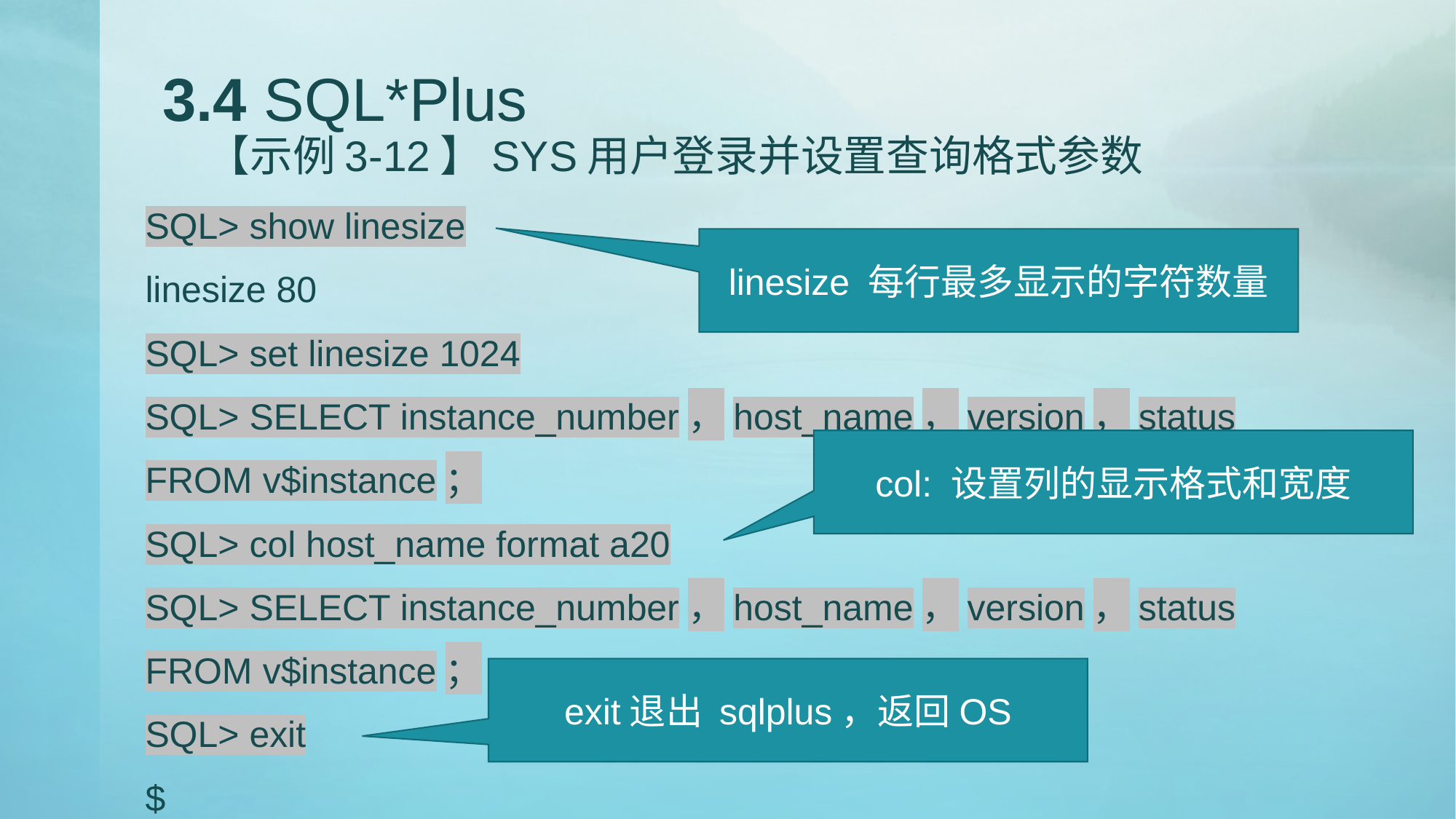

# 3.4 SQL*Plus 【示例3-12】SYS用户登录并设置查询格式参数
SQL> show linesize
linesize 80
SQL> set linesize 1024
SQL> SELECT instance_number，host_name，version，status
FROM v$instance；
SQL> col host_name format a20
SQL> SELECT instance_number，host_name，version，status
FROM v$instance；
SQL> exit
$
linesize 每行最多显示的字符数量
col: 设置列的显示格式和宽度
exit退出 sqlplus，返回OS